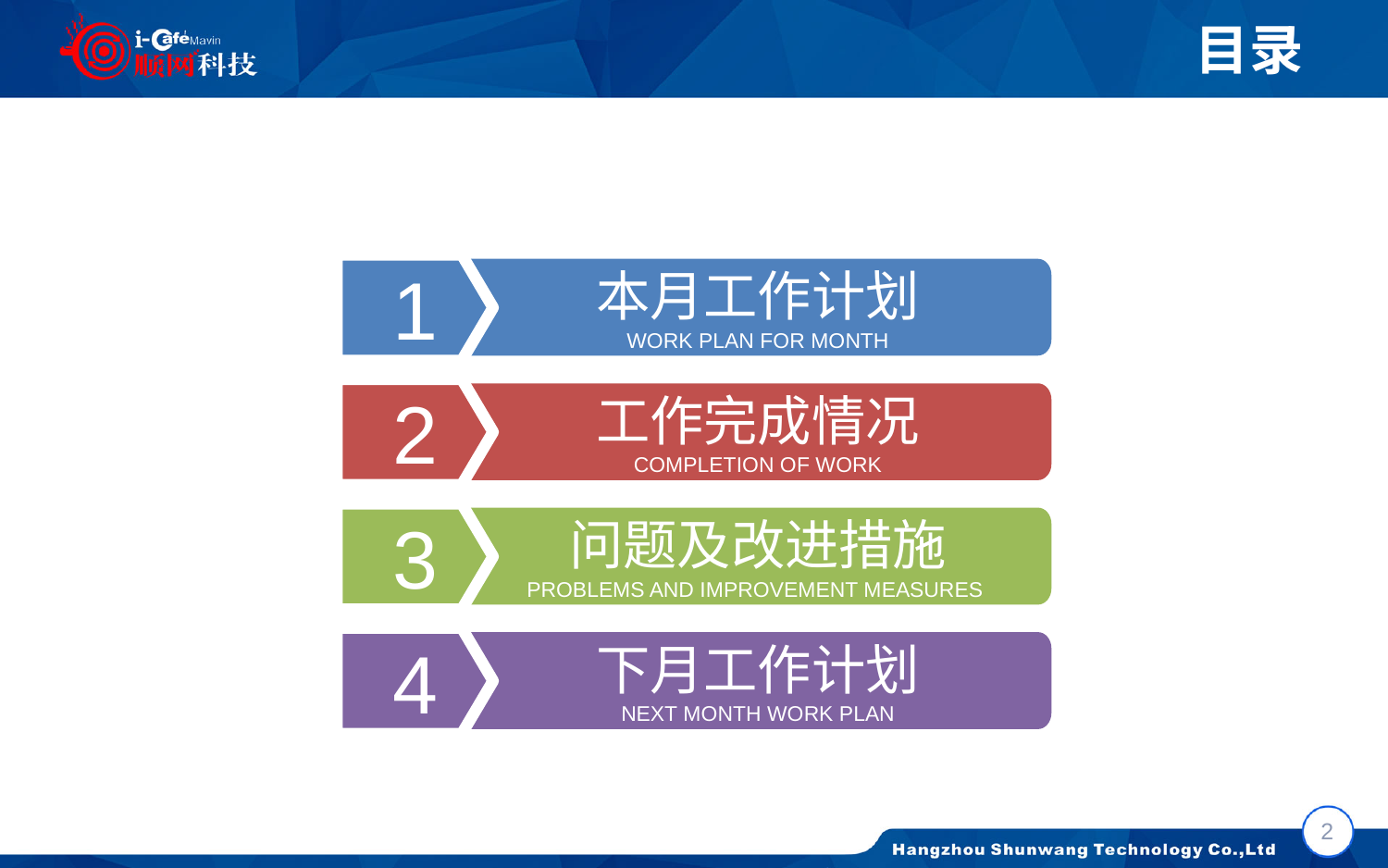

# 目录
1
本月工作计划
WORK PLAN FOR MONTH
2
工作完成情况
COMPLETION OF WORK
3
问题及改进措施
PROBLEMS AND IMPROVEMENT MEASURES
4
下月工作计划
NEXT MONTH WORK PLAN
2